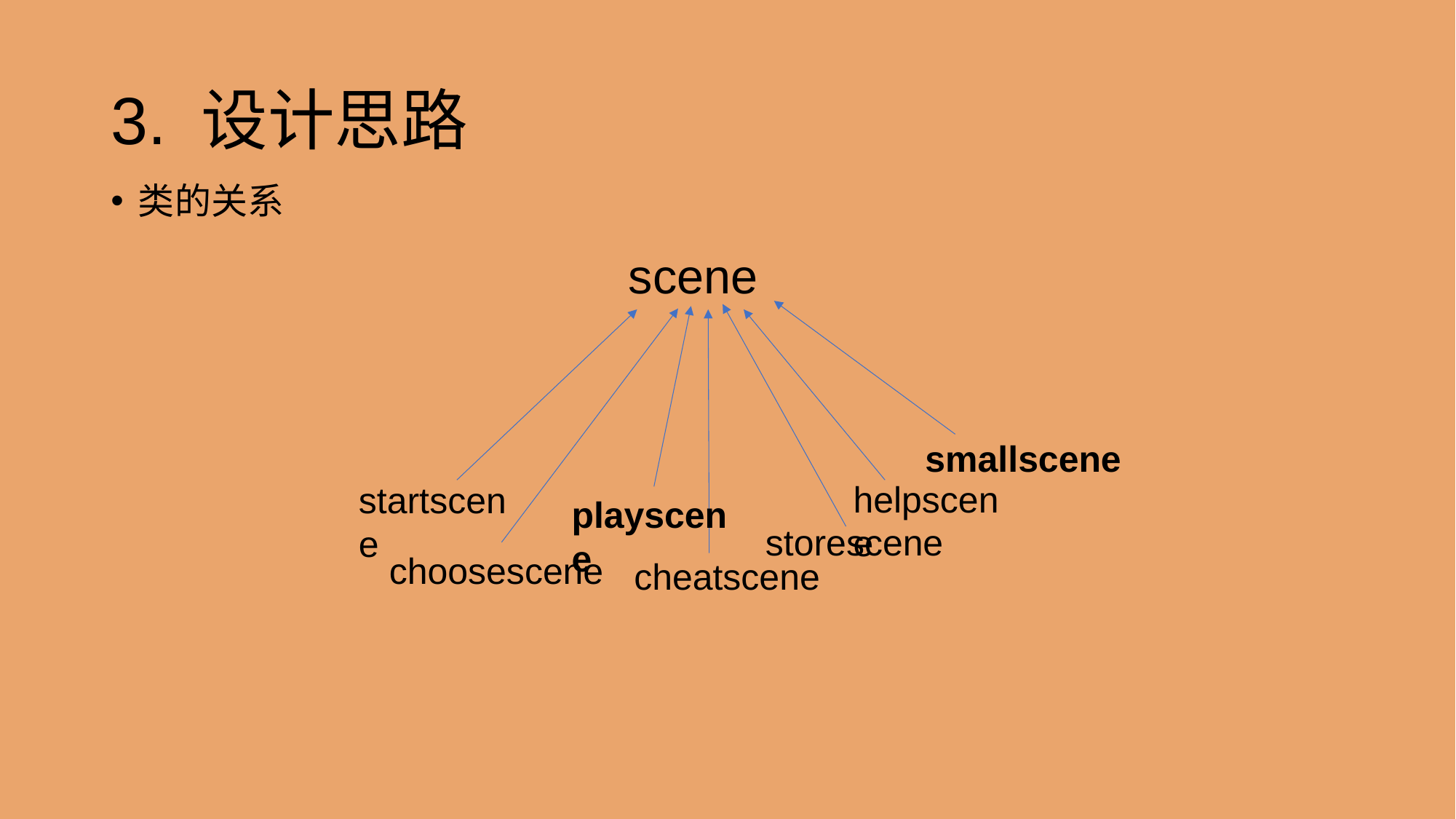

# 3. 设计思路
类的关系
	scene
smallscene
helpscene
startscene
playscene
storescene
choosescene
cheatscene